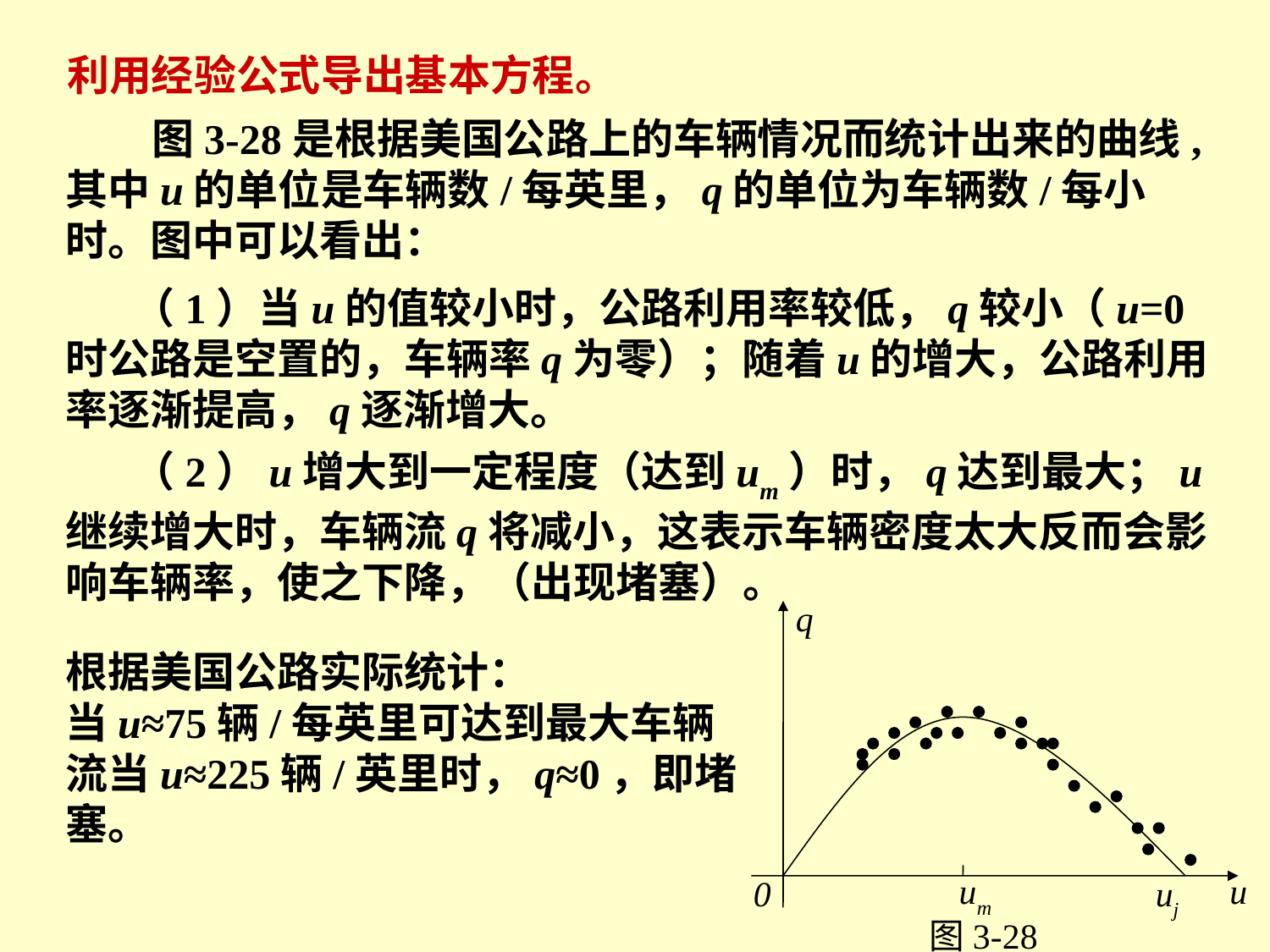

利用经验公式导出基本方程。
#
        图3-28是根据美国公路上的车辆情况而统计出来的曲线,其中u的单位是车辆数/每英里，q的单位为车辆数/每小时。图中可以看出：
      （1）当u的值较小时，公路利用率较低，q较小（u=0时公路是空置的，车辆率q为零）；随着u的增大，公路利用率逐渐提高，q逐渐增大。
      （2）u增大到一定程度（达到um）时，q达到最大；u继续增大时，车辆流q将减小，这表示车辆密度太大反而会影响车辆率，使之下降，（出现堵塞）。
q

um
u
0

uj

图3-28
根据美国公路实际统计：
当u≈75辆/每英里可达到最大车辆流当u≈225辆/英里时，q≈0，即堵塞。